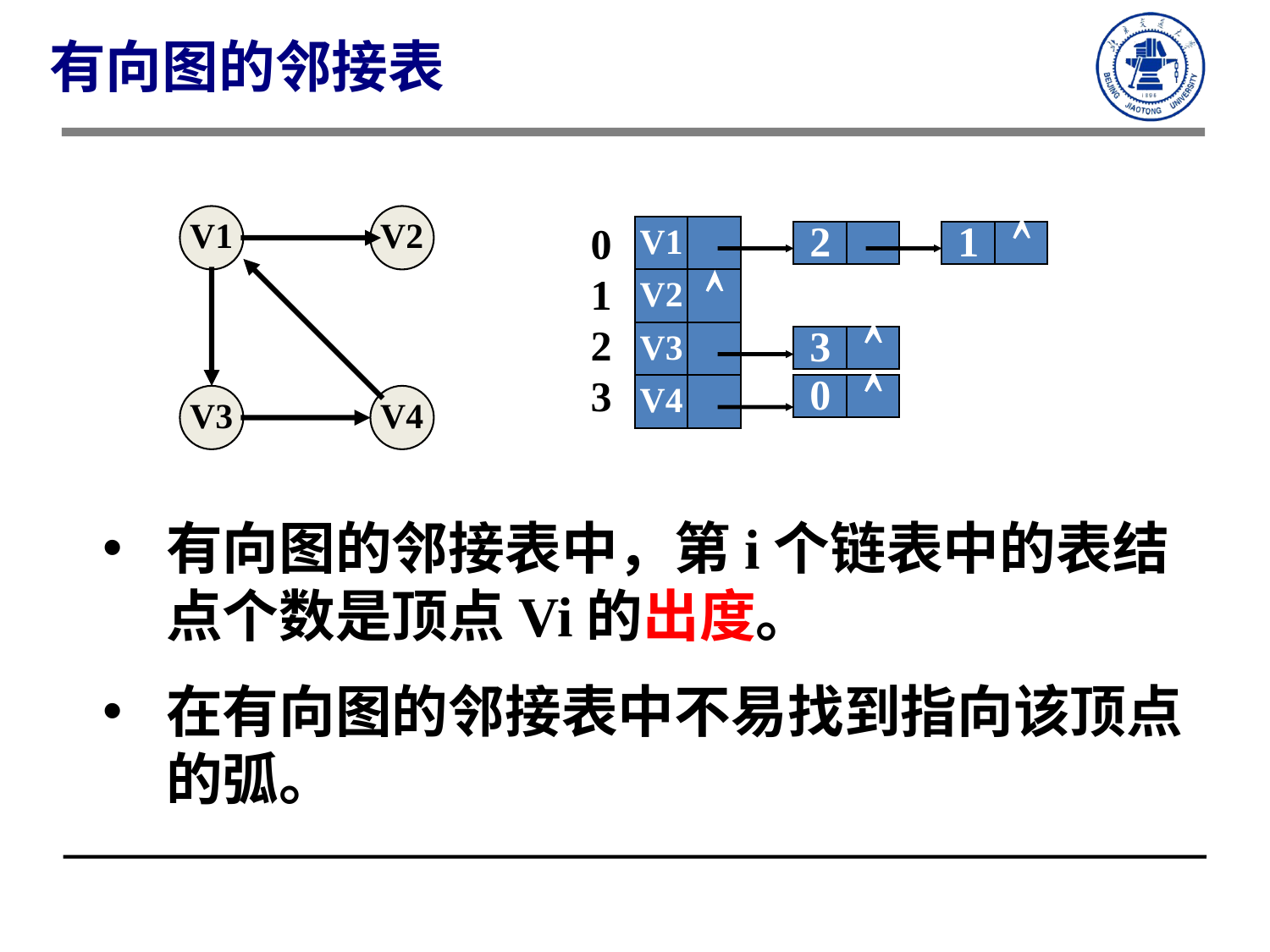

有向图的邻接表
V1
V2
0
1
2
3
V1

2

1
∧

V2
∧
V3

3
∧

0
∧
V4

V3
V4

有向图的邻接表中，第i个链表中的表结点个数是顶点Vi的出度。
在有向图的邻接表中不易找到指向该顶点的弧。